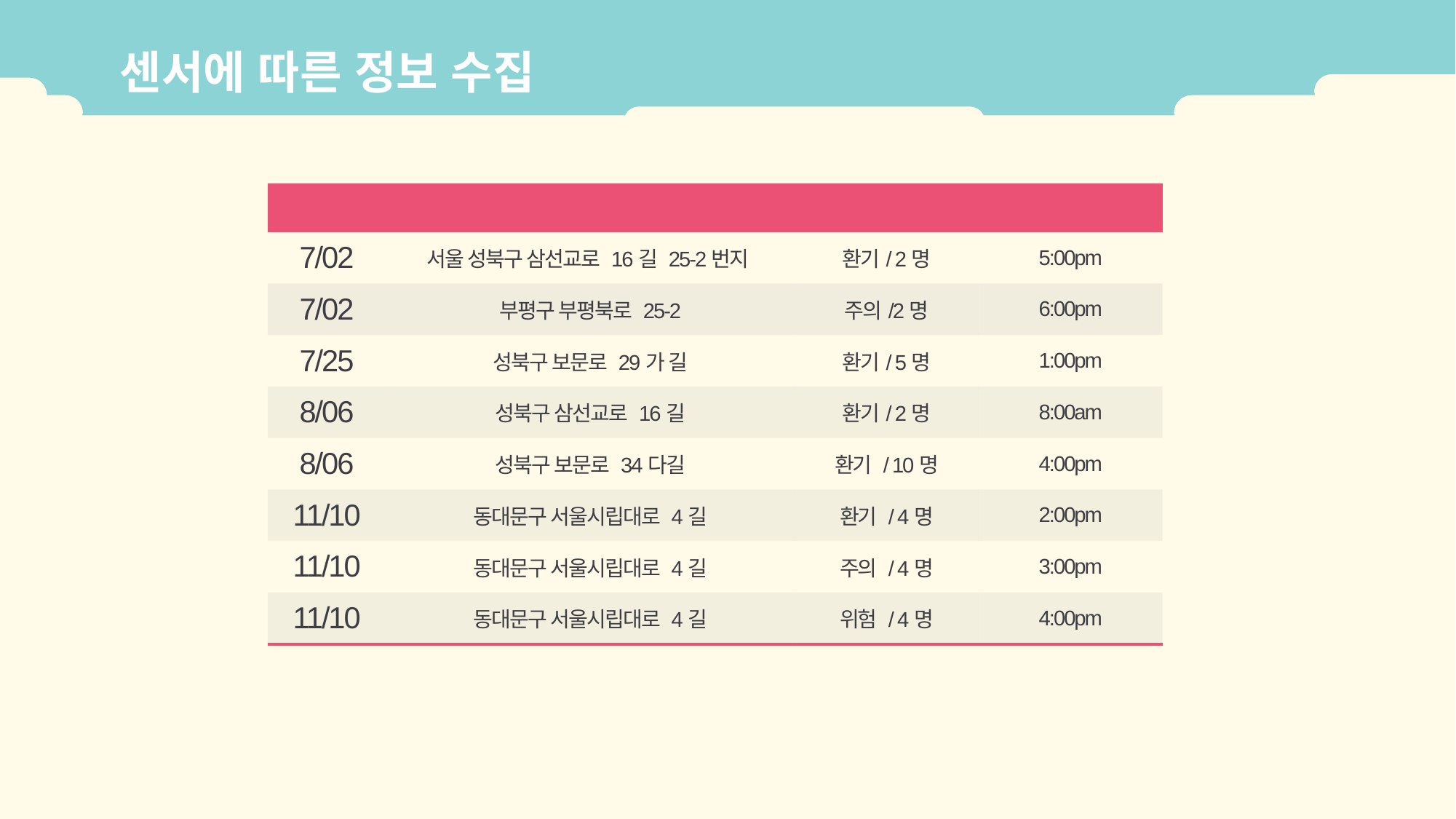

센서에 따른 정보 수집
| 날짜 | 주소 | 특이사항 | 시간 |
| --- | --- | --- | --- |
| 7/02 | 서울 성북구 삼선교로 16길 25-2번지 | 환기/ 2명 | 5:00pm |
| 7/02 | 부평구 부평북로 25-2 | 주의/2명 | 6:00pm |
| 7/25 | 성북구 보문로 29가 길 | 환기/ 5명 | 1:00pm |
| 8/06 | 성북구 삼선교로 16길 | 환기/ 2명 | 8:00am |
| 8/06 | 성북구 보문로 34다길 | 환기 / 10명 | 4:00pm |
| 11/10 | 동대문구 서울시립대로 4길 | 환기 / 4명 | 2:00pm |
| 11/10 | 동대문구 서울시립대로 4길 | 주의 / 4명 | 3:00pm |
| 11/10 | 동대문구 서울시립대로 4길 | 위험 / 4명 | 4:00pm |